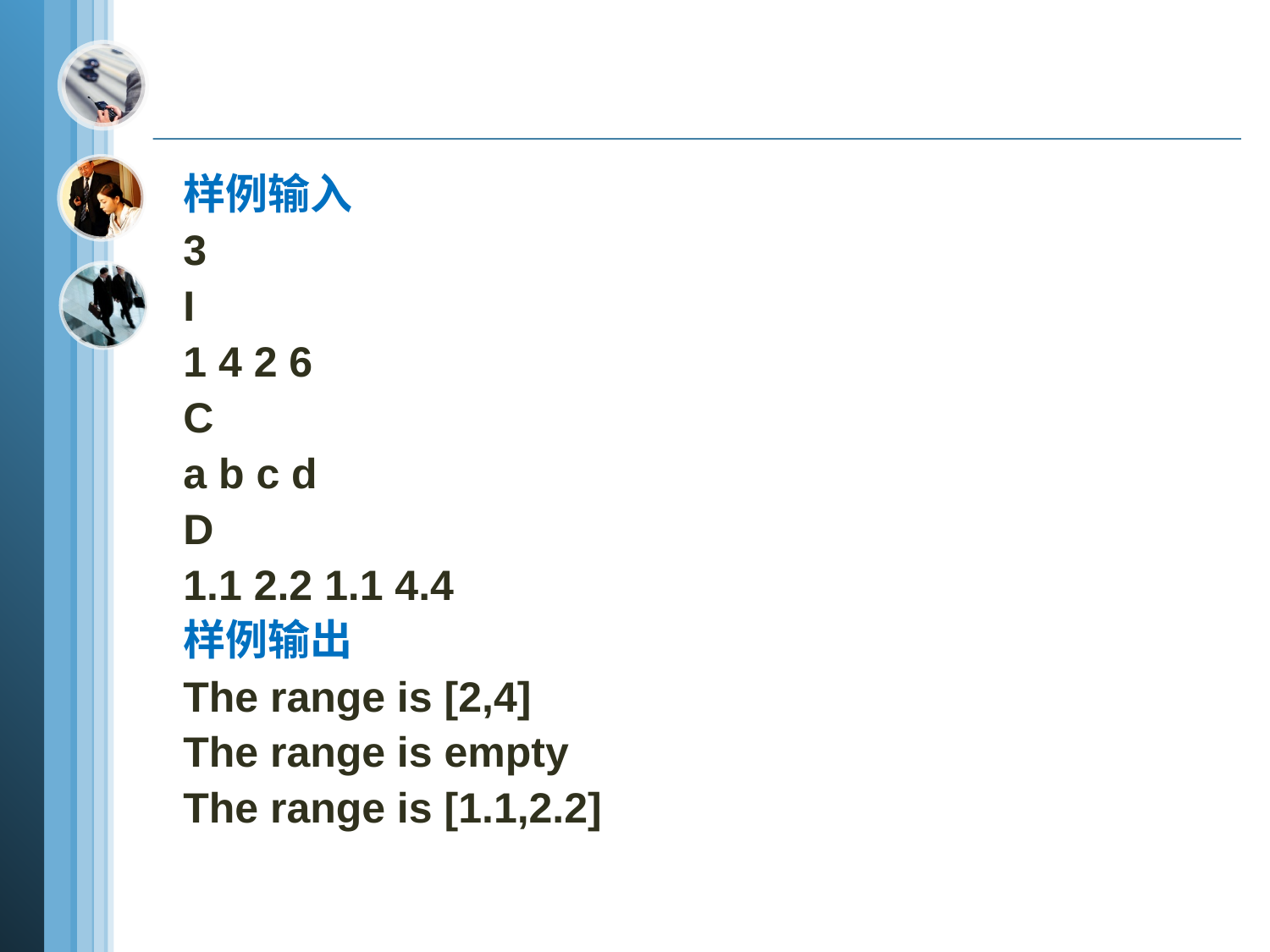

样例输入
3
I
1 4 2 6
C
a b c d
D
1.1 2.2 1.1 4.4
样例输出
The range is [2,4]
The range is empty
The range is [1.1,2.2]